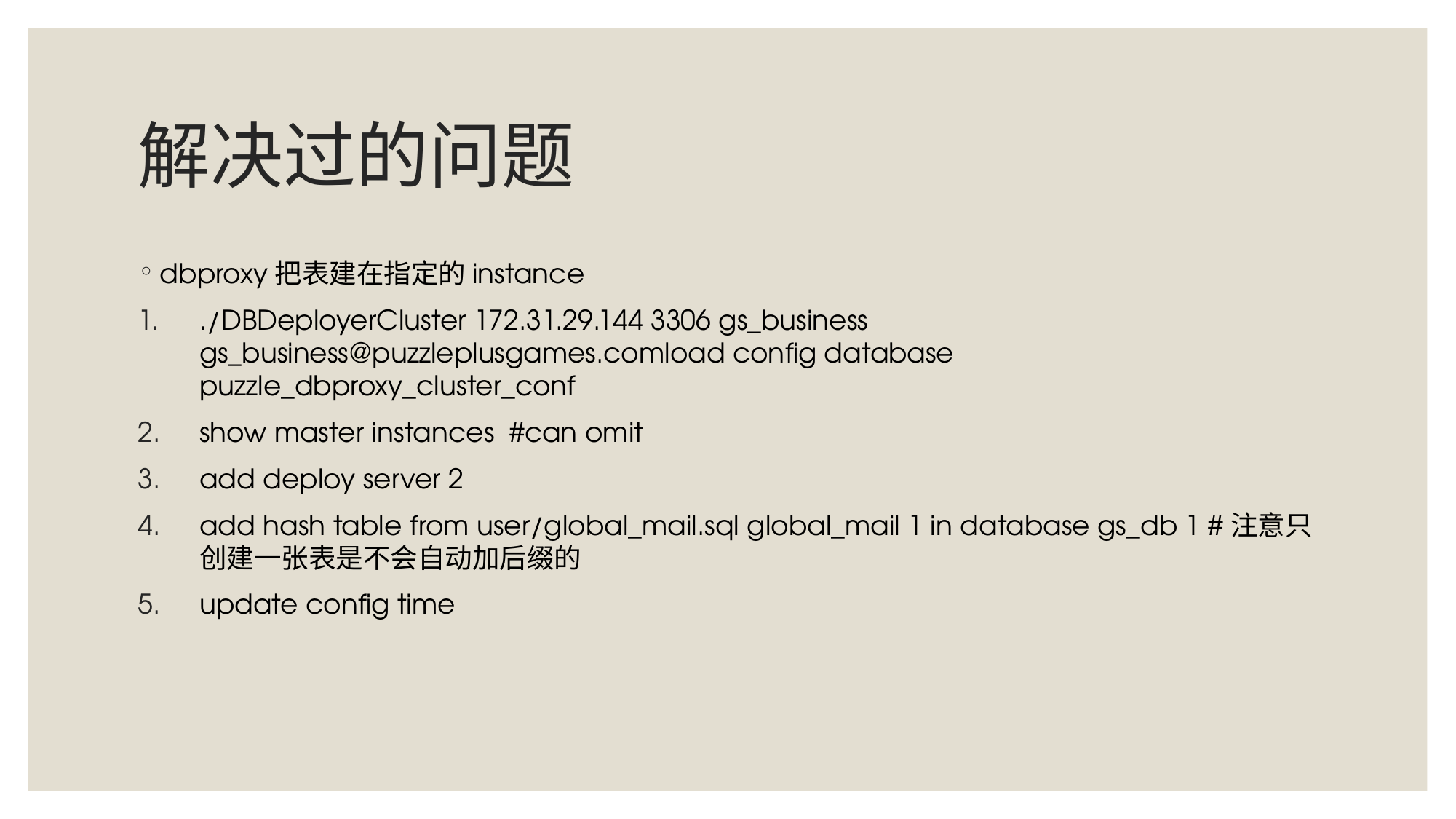

# 解决过的问题
dbproxy把表建在指定的instance
./DBDeployerCluster 172.31.29.144 3306 gs_business gs_business@puzzleplusgames.comload config database  puzzle_dbproxy_cluster_conf
show master instances  #can omit
add deploy server 2
add hash table from user/global_mail.sql global_mail 1 in database gs_db 1 #注意只创建一张表是不会自动加后缀的
update config time